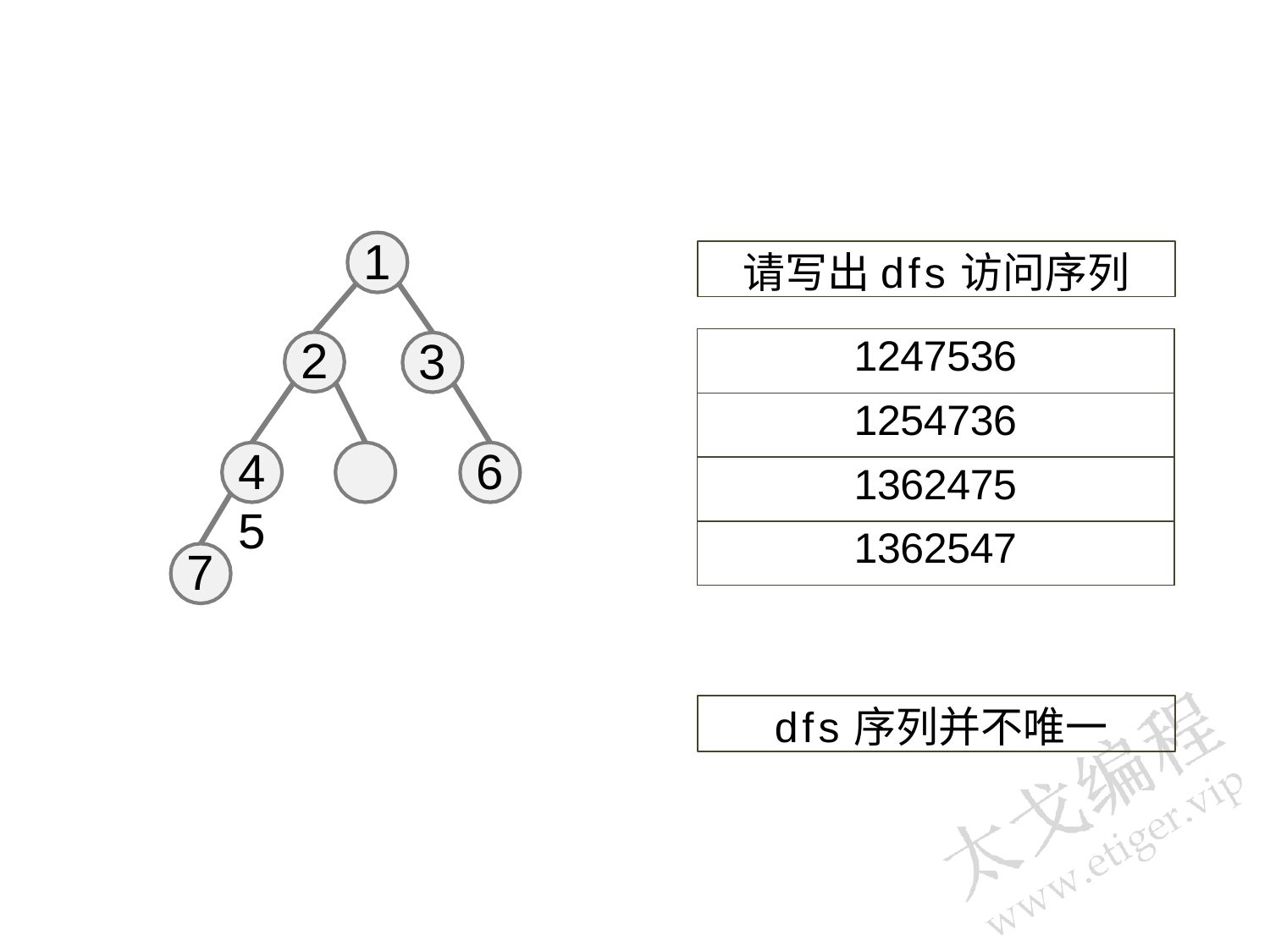

1

请写出dfs访问序列

2
3
| 1247536 |
| --- |
| 1254736 |
| 1362475 |
| 1362547 |

4	5
6

7

dfs序列并不唯一